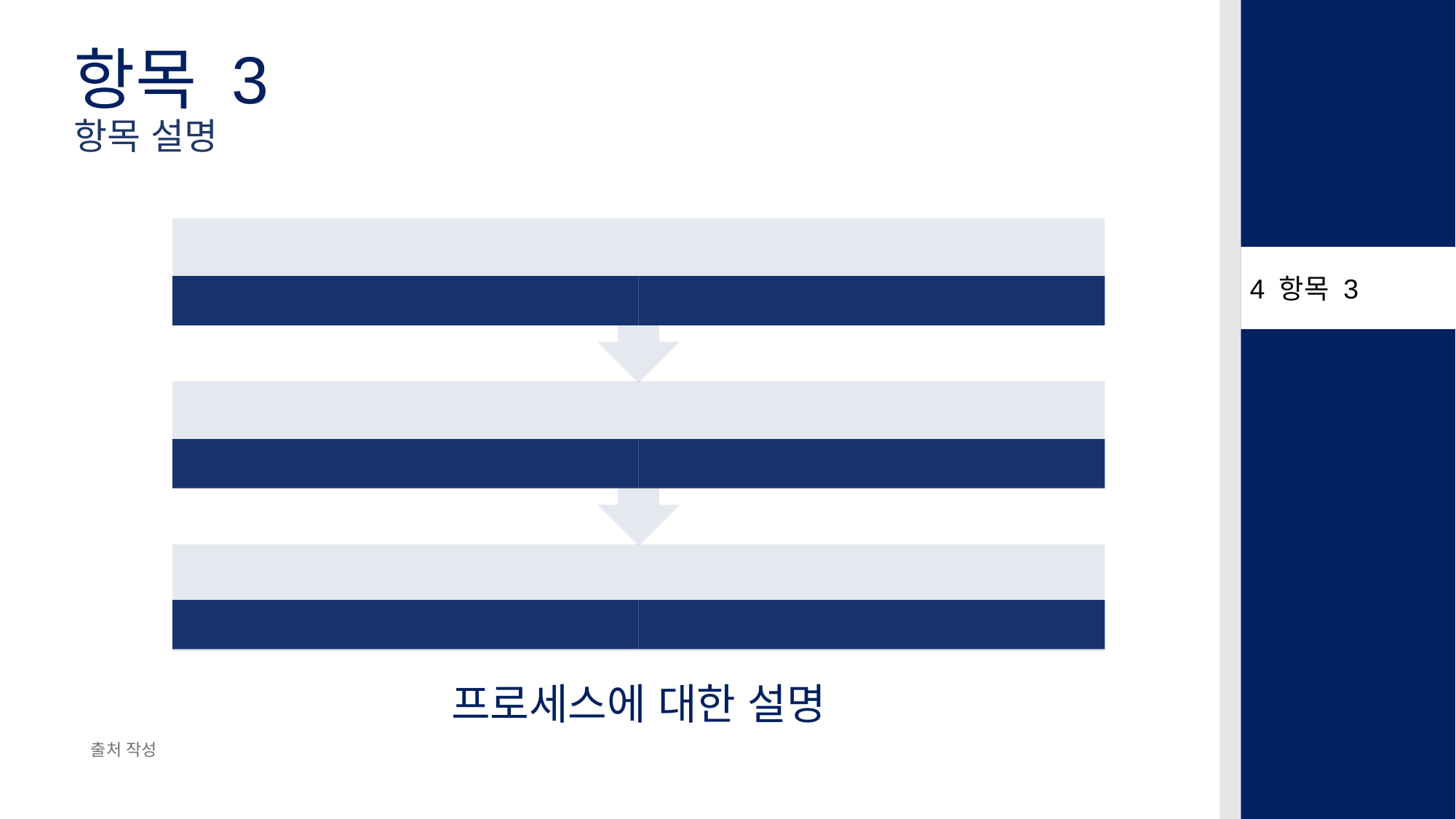

항목 3
항목 설명

4 항목 3
프로세스에 대한 설명
출처 작성